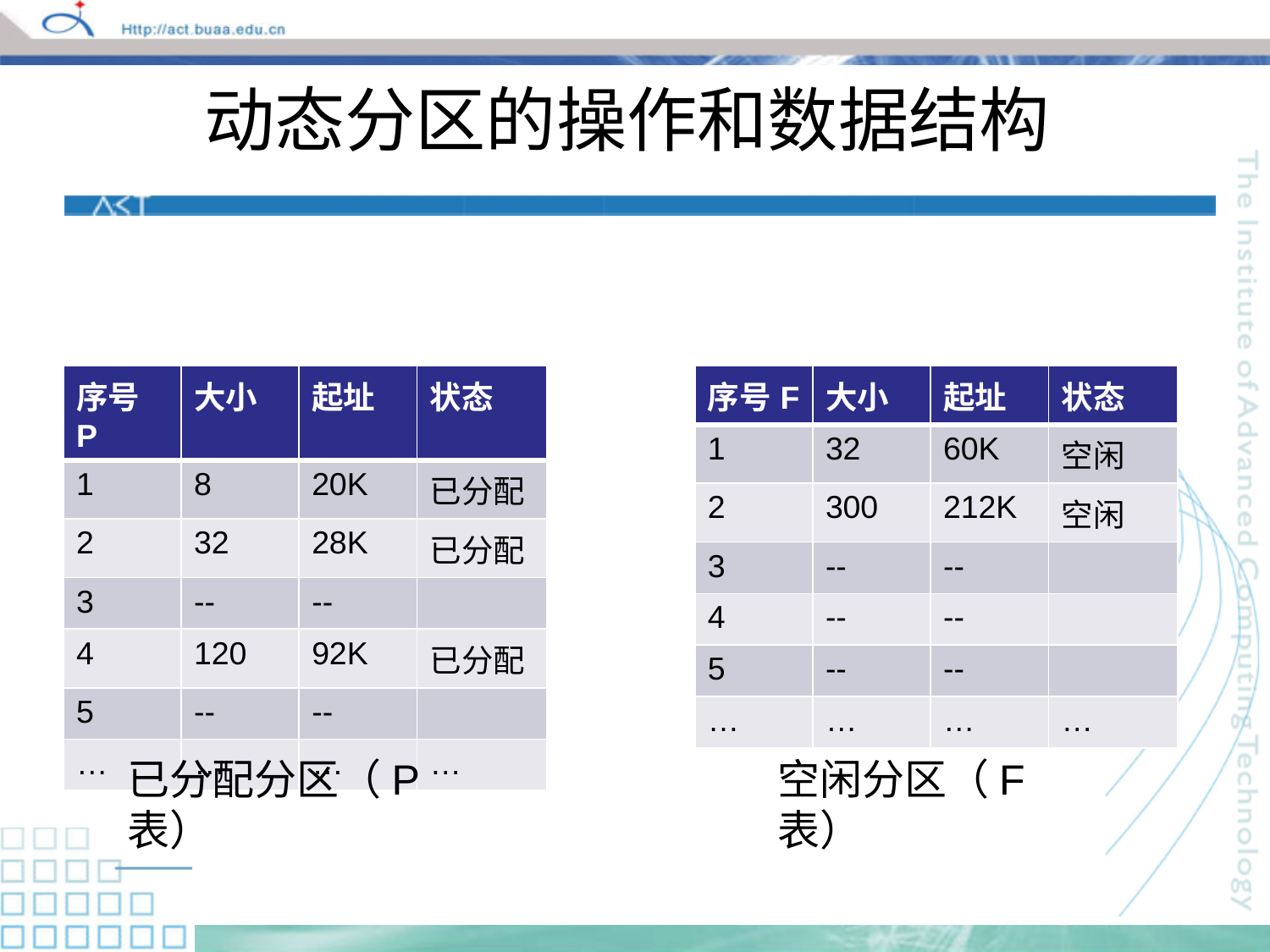

# 动态分区的操作和数据结构
| 序号P | 大小 | 起址 | 状态 |
| --- | --- | --- | --- |
| 1 | 8 | 20K | 已分配 |
| 2 | 32 | 28K | 已分配 |
| 3 | -- | -- |  |
| 4 | 120 | 92K | 已分配 |
| 5 | -- | -- |  |
| … | … | … | … |
| 序号F | 大小 | 起址 | 状态 |
| --- | --- | --- | --- |
| 1 | 32 | 60K | 空闲 |
| 2 | 300 | 212K | 空闲 |
| 3 | -- | -- |  |
| 4 | -- | -- |  |
| 5 | -- | -- |  |
| … | … | … | … |
空闲分区（F表）
已分配分区（P表）